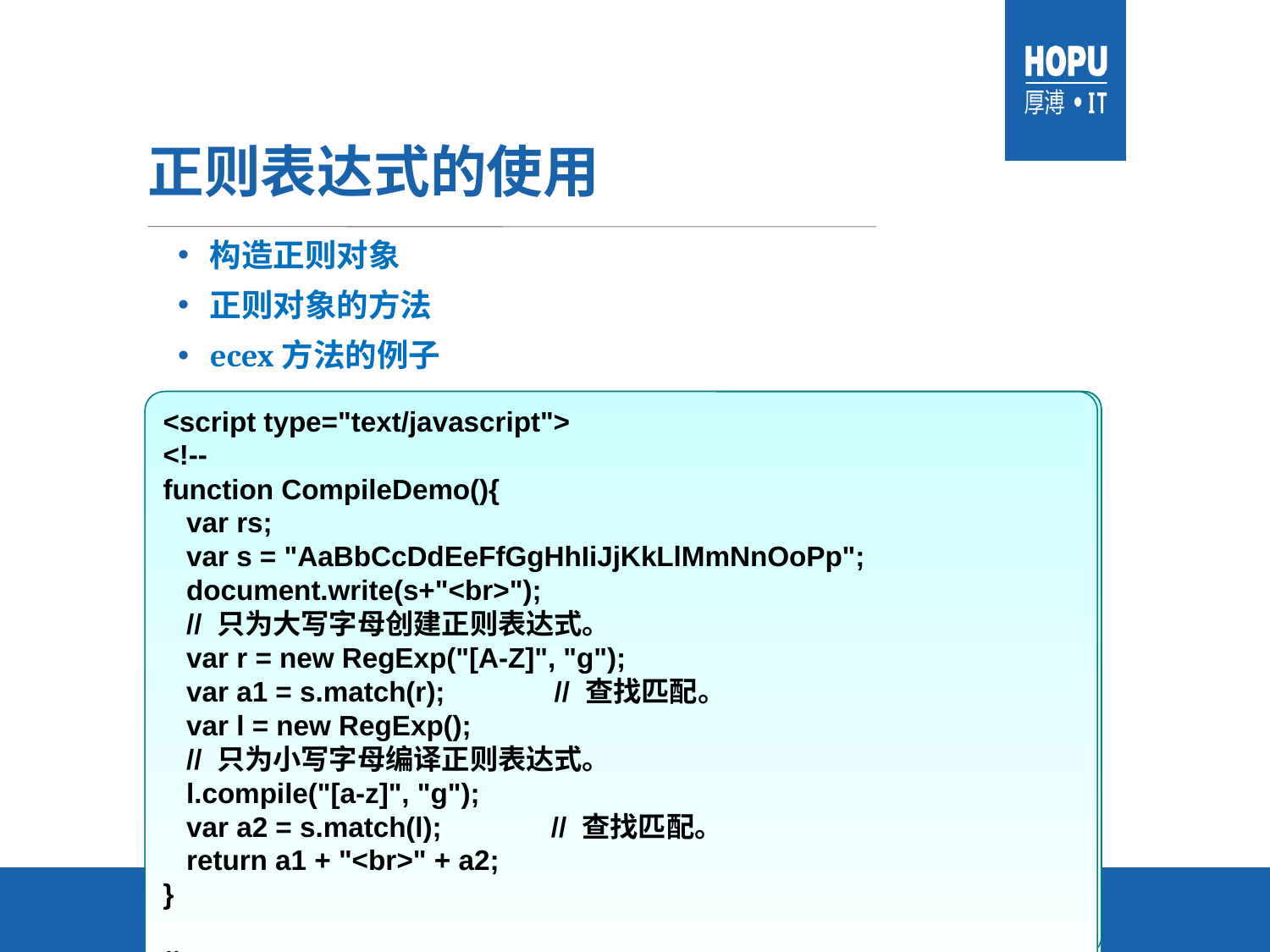

# 正则表达式的使用
构造正则对象
正则对象的方法
ecex方法的例子
1.   var  reg = /pattern/[flags]   示例4-10使用这种方法
使用内置正则表达式对象:
      var	reg = new RegExp("pattern",["flags"])
 //注意
   pattern 表示要使用的正则表达式模式，也就是由的特殊字符或普通字符所组成的表达式。
  flags 标志位，可选项，有g（全文查找）、i（忽略大小写）、m（多行查找）三种。

1.compile()方法 把正则表达式编译为内部格式，从而执行得更快。
2.exec()方法 用正则表达式在字符串中查找，并返回包含结果的一个数组。
3.test()方法 返回一个bool值，它指出被查找的字符串是否匹配给定的模式。

<html>
<head>
<meta http-equiv="Content-Type" content="text/html; charset=gb2312" />
<title>正则的exec方法</title>
<script type="text/javascript">
<!--
var reg = /http:.*/; //匹配http:开头的URL地址的正则模式
var  array = reg.exec("http://www.sina.com.cn/"); //新浪的URL地址匹配给定的正则
alert(array); //返回新浪的URL地址，如果写成https://www.sina.com.cn，返回null
//-->
</script>
</head>
<body></body></html>
<script type="text/javascript">
<!--
function CompileDemo(){
   var rs;
   var s = "AaBbCcDdEeFfGgHhIiJjKkLlMmNnOoPp";
   document.write(s+"<br>");
   // 只为大写字母创建正则表达式。
   var r = new RegExp("[A-Z]", "g");
   var a1 = s.match(r);              // 查找匹配。
   var l = new RegExp();
   // 只为小写字母编译正则表达式。
   l.compile("[a-z]", "g");
   var a2 = s.match(l);              // 查找匹配。
   return a1 + "<br>" + a2;
}

//-->
</script>